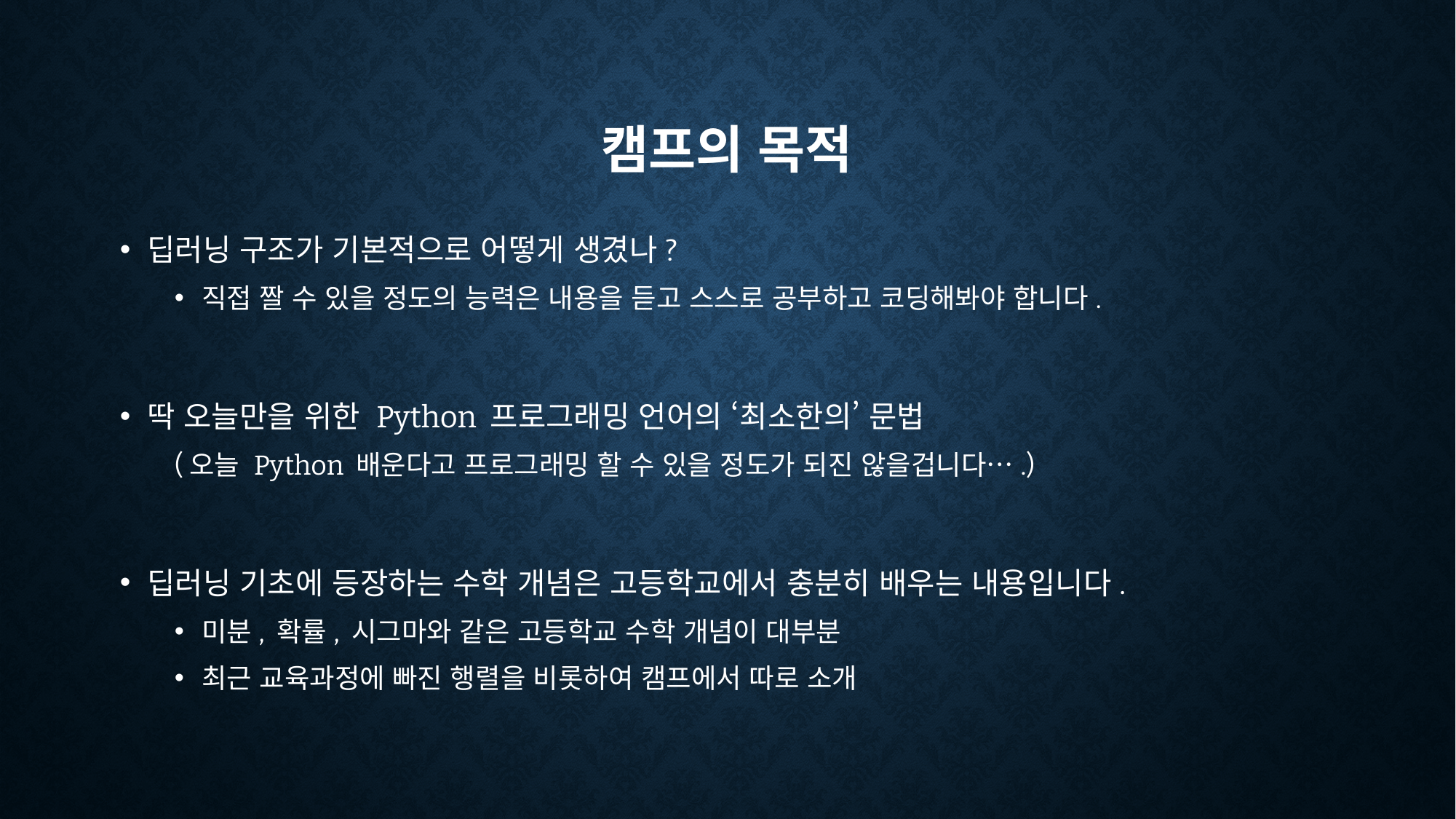

# 캠프의 목적
딥러닝 구조가 기본적으로 어떻게 생겼나?
직접 짤 수 있을 정도의 능력은 내용을 듣고 스스로 공부하고 코딩해봐야 합니다.

딱 오늘만을 위한 Python 프로그래밍 언어의 ‘최소한의’ 문법
(오늘 Python 배운다고 프로그래밍 할 수 있을 정도가 되진 않을겁니다….)

딥러닝 기초에 등장하는 수학 개념은 고등학교에서 충분히 배우는 내용입니다.
미분, 확률, 시그마와 같은 고등학교 수학 개념이 대부분
최근 교육과정에 빠진 행렬을 비롯하여 캠프에서 따로 소개